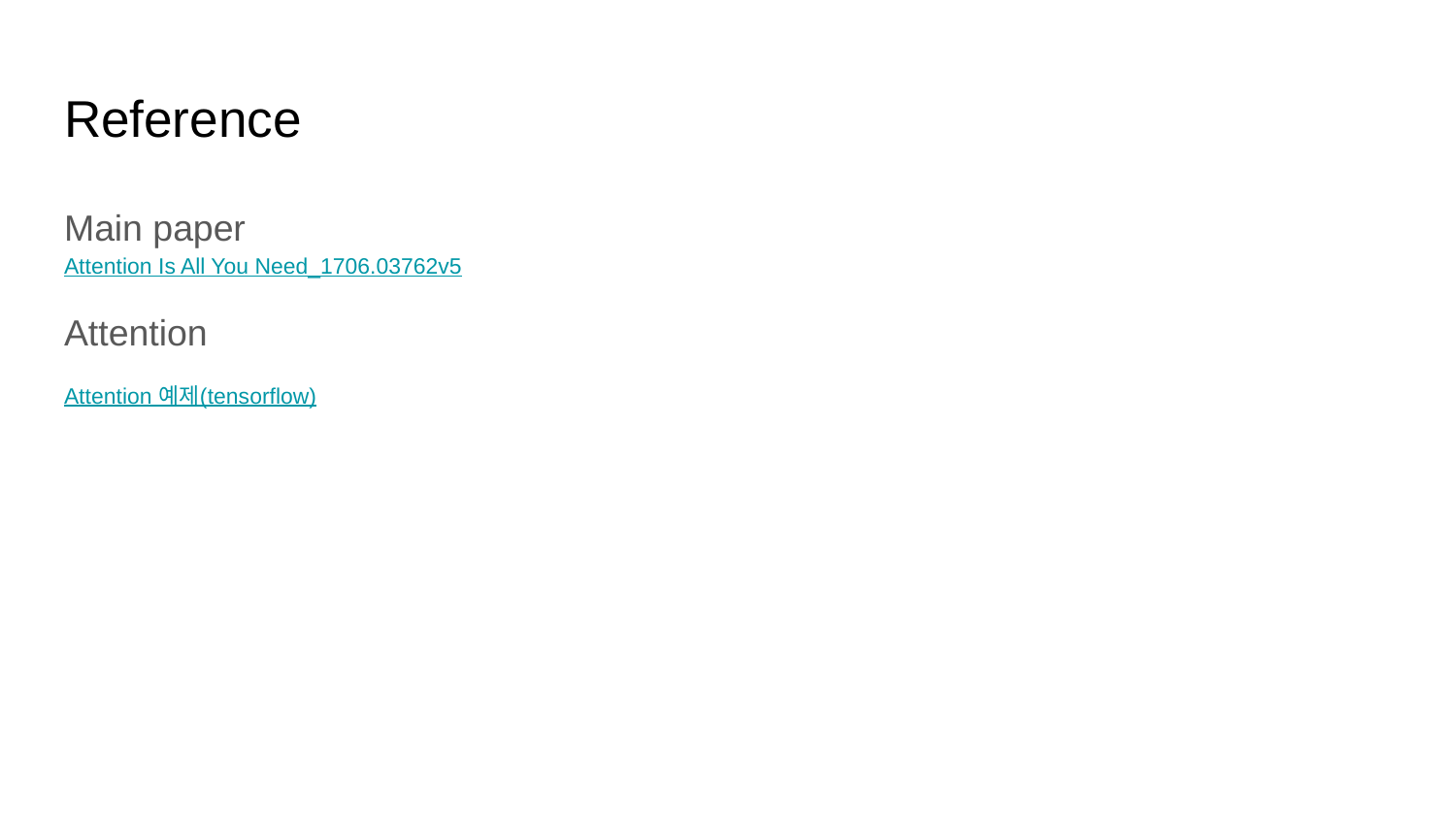

# Reference
Main paper
Attention Is All You Need_1706.03762v5
Attention
Attention 예제(tensorflow)